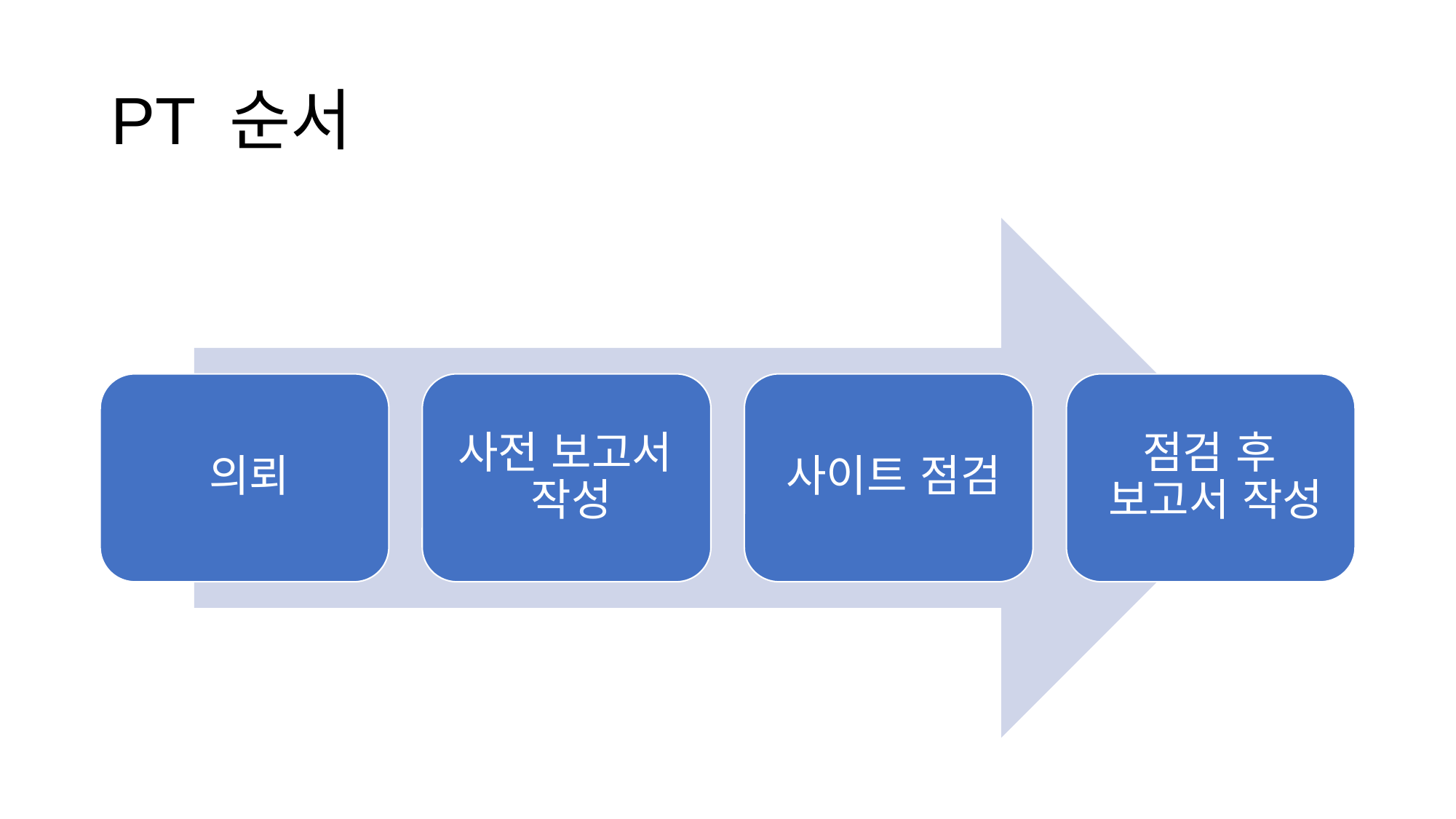

# PT 순서
의뢰
사전 보고서
작성
사이트 점검
점검 후
보고서 작성